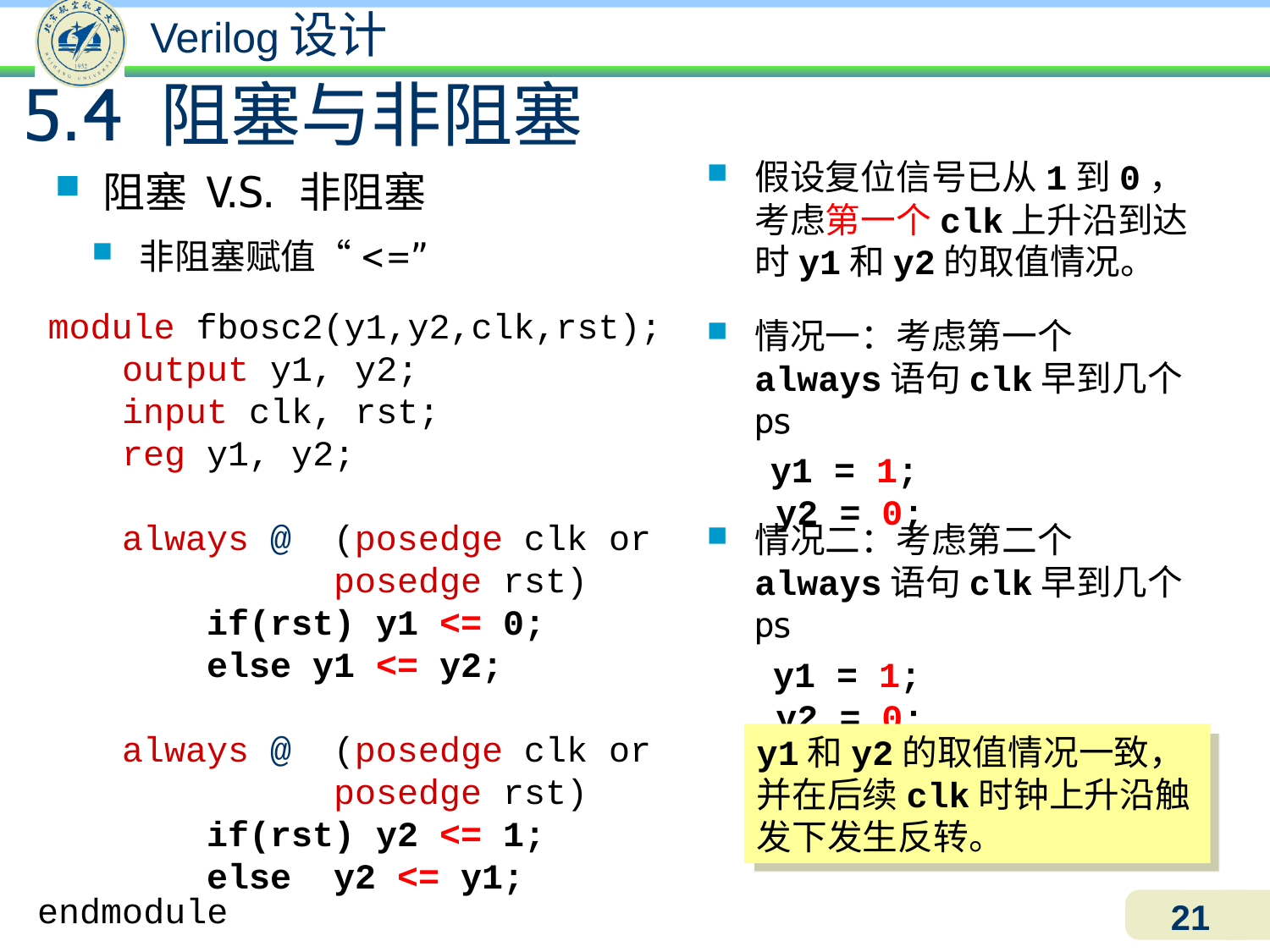

5.4 阻塞与非阻塞
假设复位信号已从1到0，考虑第一个clk上升沿到达时y1和y2的取值情况。
阻塞 V.S. 非阻塞

非阻塞赋值“<=”
 module fbosc2(y1,y2,clk,rst);
    output y1, y2;
    input clk, rst;
    reg y1, y2;

    always @  (posedge clk or
              posedge rst)
        if(rst) y1 <= 0;
        else y1 <= y2;

    always @  (posedge clk or
              posedge rst)
        if(rst) y2 <= 1;
        else  y2 <= y1;
endmodule
情况一：考虑第一个always语句clk早到几个ps
   y1 = 1;
 y2 = 0;
情况二：考虑第二个always语句clk早到几个ps
      y1 = 1;
 y2 = 0;
y1和y2的取值情况一致，
并在后续clk时钟上升沿触发下发生反转。
21